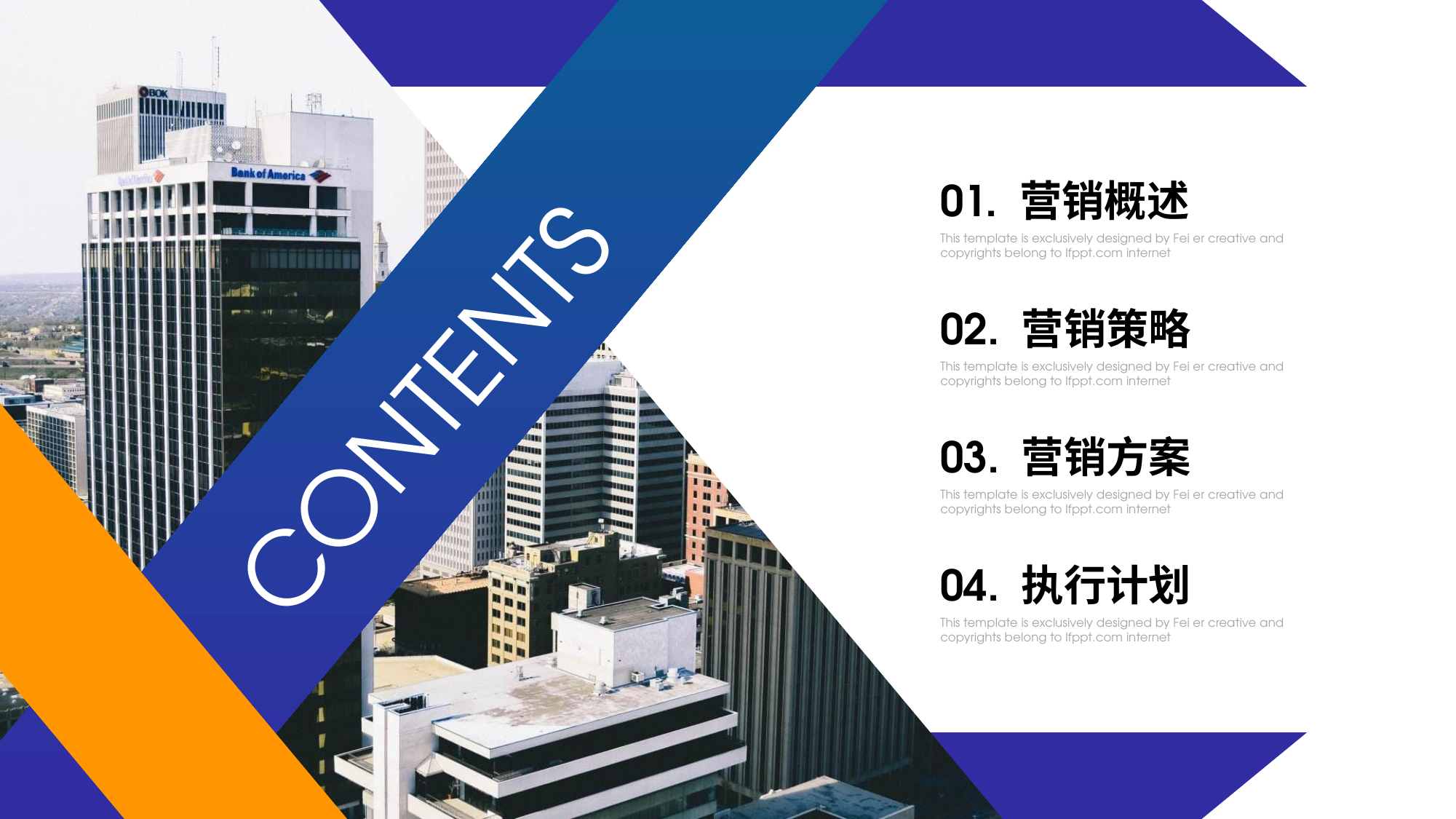

01. 营销概述
This template is exclusively designed by Fei er creative and copyrights belong to lfppt.com internet
02. 营销策略
This template is exclusively designed by Fei er creative and copyrights belong to lfppt.com internet
CONTENTS

03. 营销方案
This template is exclusively designed by Fei er creative and copyrights belong to lfppt.com internet
04. 执行计划
This template is exclusively designed by Fei er creative and copyrights belong to lfppt.com internet